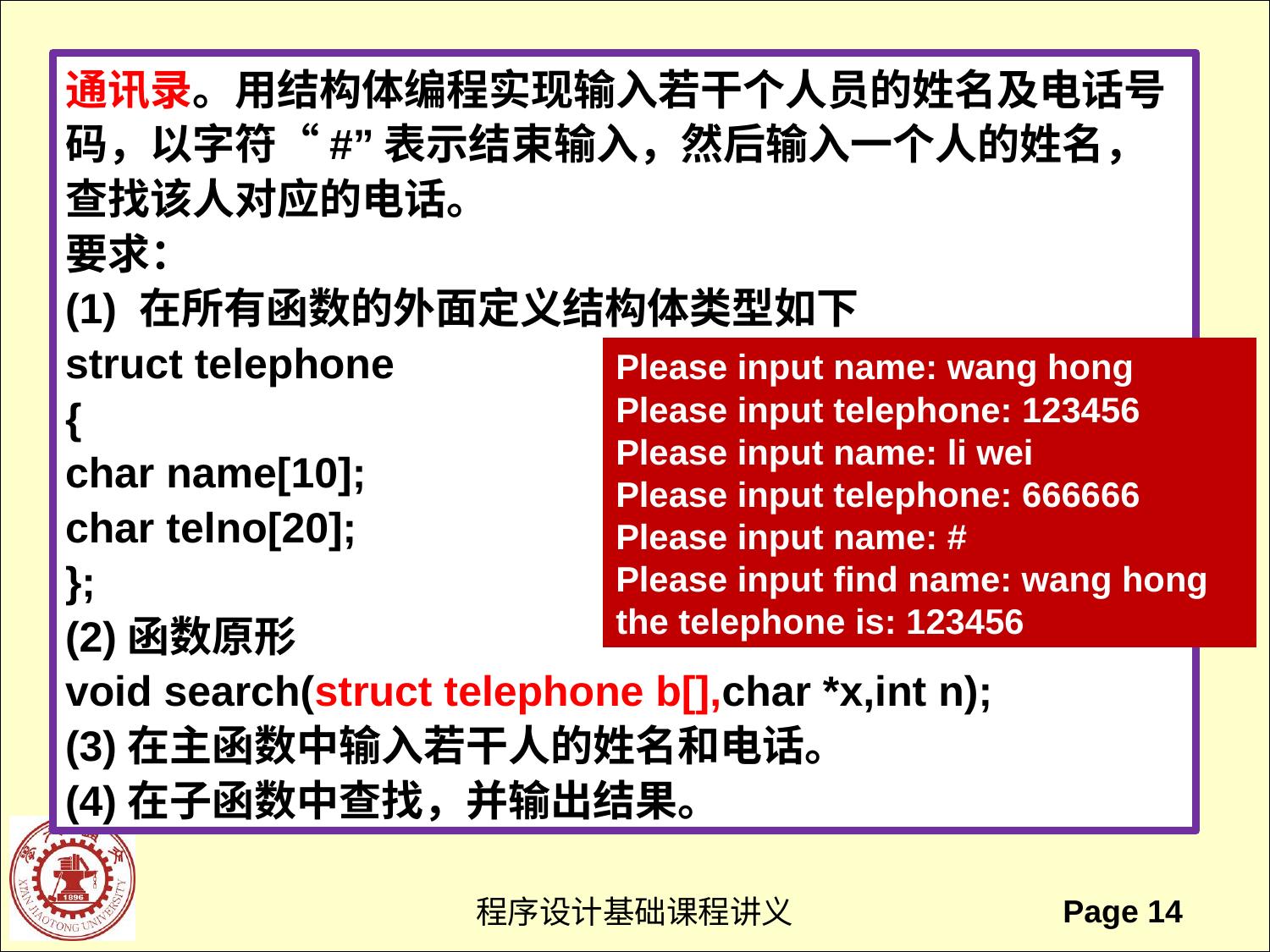

通讯录。用结构体编程实现输入若干个人员的姓名及电话号码，以字符“#”表示结束输入，然后输入一个人的姓名，查找该人对应的电话。
要求：
(1) 在所有函数的外面定义结构体类型如下
struct telephone
{
char name[10];
char telno[20];
};
(2)函数原形
void search(struct telephone b[],char *x,int n);
(3)在主函数中输入若干人的姓名和电话。
(4)在子函数中查找，并输出结果。
Please input name: wang hong
Please input telephone: 123456
Please input name: li wei
Please input telephone: 666666
Please input name: #
Please input find name: wang hong
the telephone is: 123456